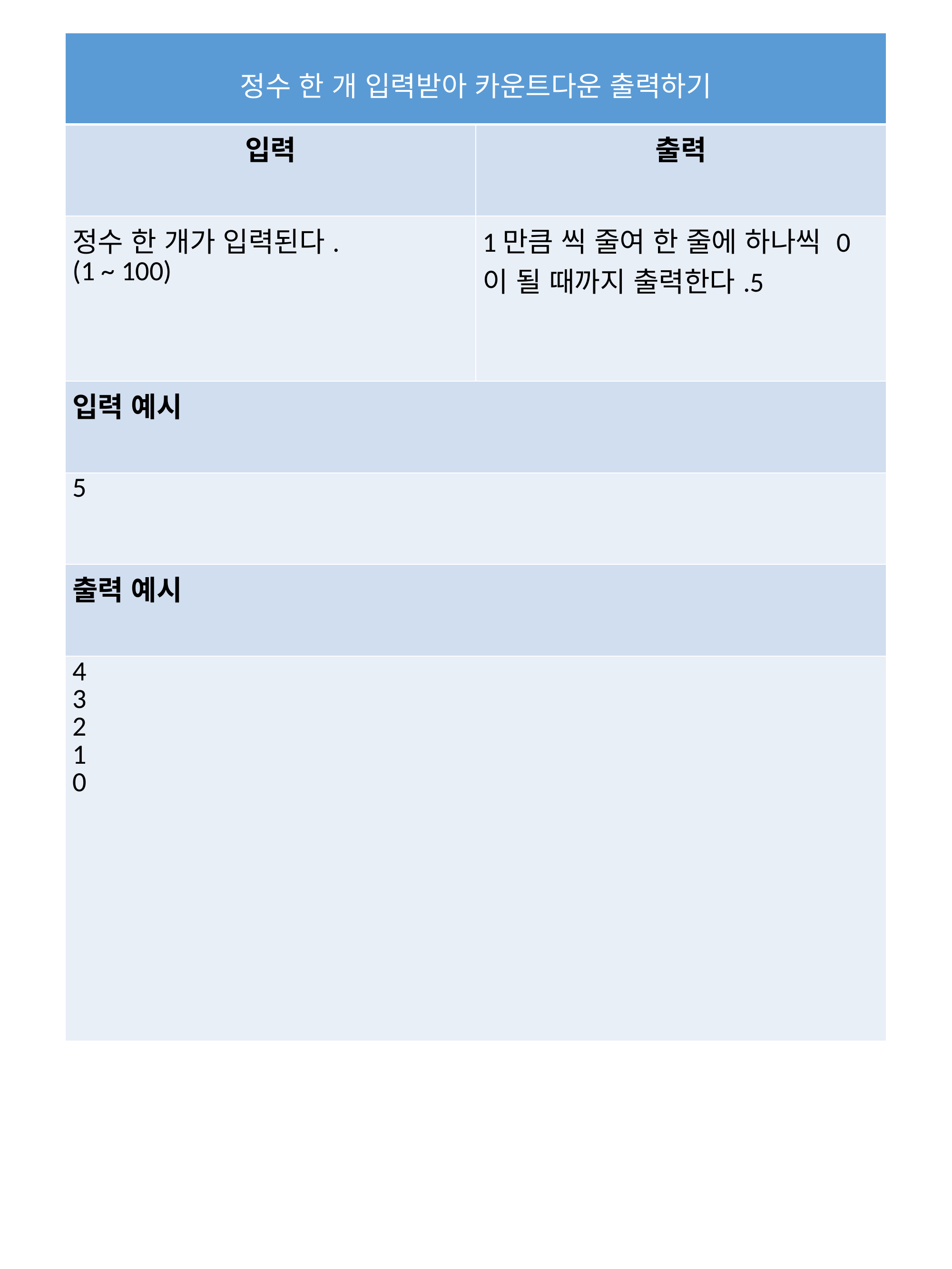

| 정수 한 개 입력받아 카운트다운 출력하기 |  |
| --- | --- |
| 입력 | 출력 |
| 정수 한 개가 입력된다. (1 ~ 100) | 1만큼 씩 줄여 한 줄에 하나씩 0이 될 때까지 출력한다.5 |
| 입력 예시 |  |
| 5 |  |
| 출력 예시 |  |
| 4 3 2 1 0 |  |